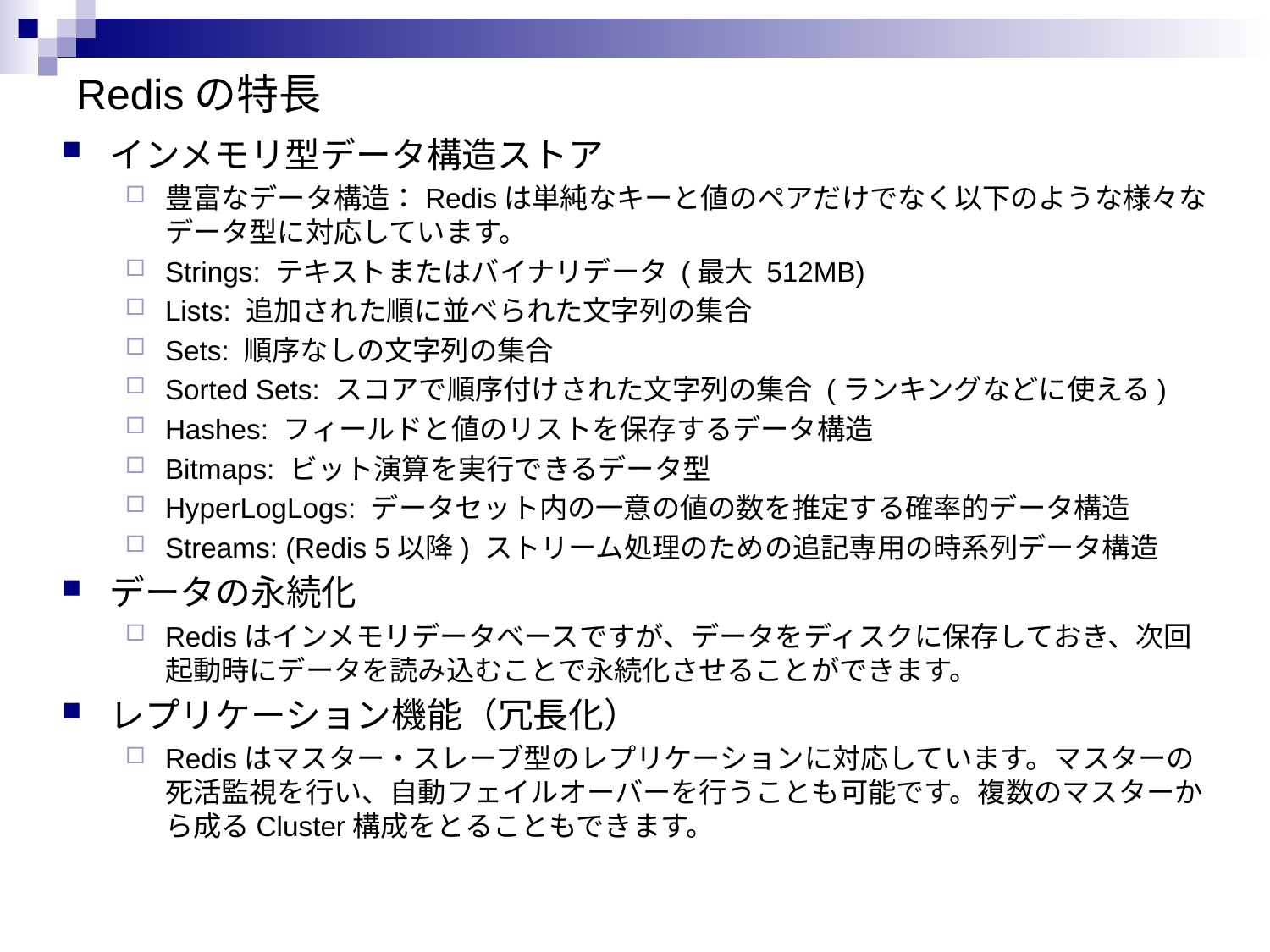

# Redisの特長
インメモリ型データ構造ストア
豊富なデータ構造：Redisは単純なキーと値のペアだけでなく以下のような様々なデータ型に対応しています。
Strings: テキストまたはバイナリデータ (最大 512MB)
Lists: 追加された順に並べられた文字列の集合
Sets: 順序なしの文字列の集合
Sorted Sets: スコアで順序付けされた文字列の集合 (ランキングなどに使える)
Hashes: フィールドと値のリストを保存するデータ構造
Bitmaps: ビット演算を実行できるデータ型
HyperLogLogs: データセット内の一意の値の数を推定する確率的データ構造
Streams: (Redis 5以降) ストリーム処理のための追記専用の時系列データ構造
データの永続化
Redisはインメモリデータベースですが、データをディスクに保存しておき、次回起動時にデータを読み込むことで永続化させることができます。
レプリケーション機能（冗長化）
Redisはマスター・スレーブ型のレプリケーションに対応しています。マスターの死活監視を行い、自動フェイルオーバーを行うことも可能です。複数のマスターから成るCluster構成をとることもできます。